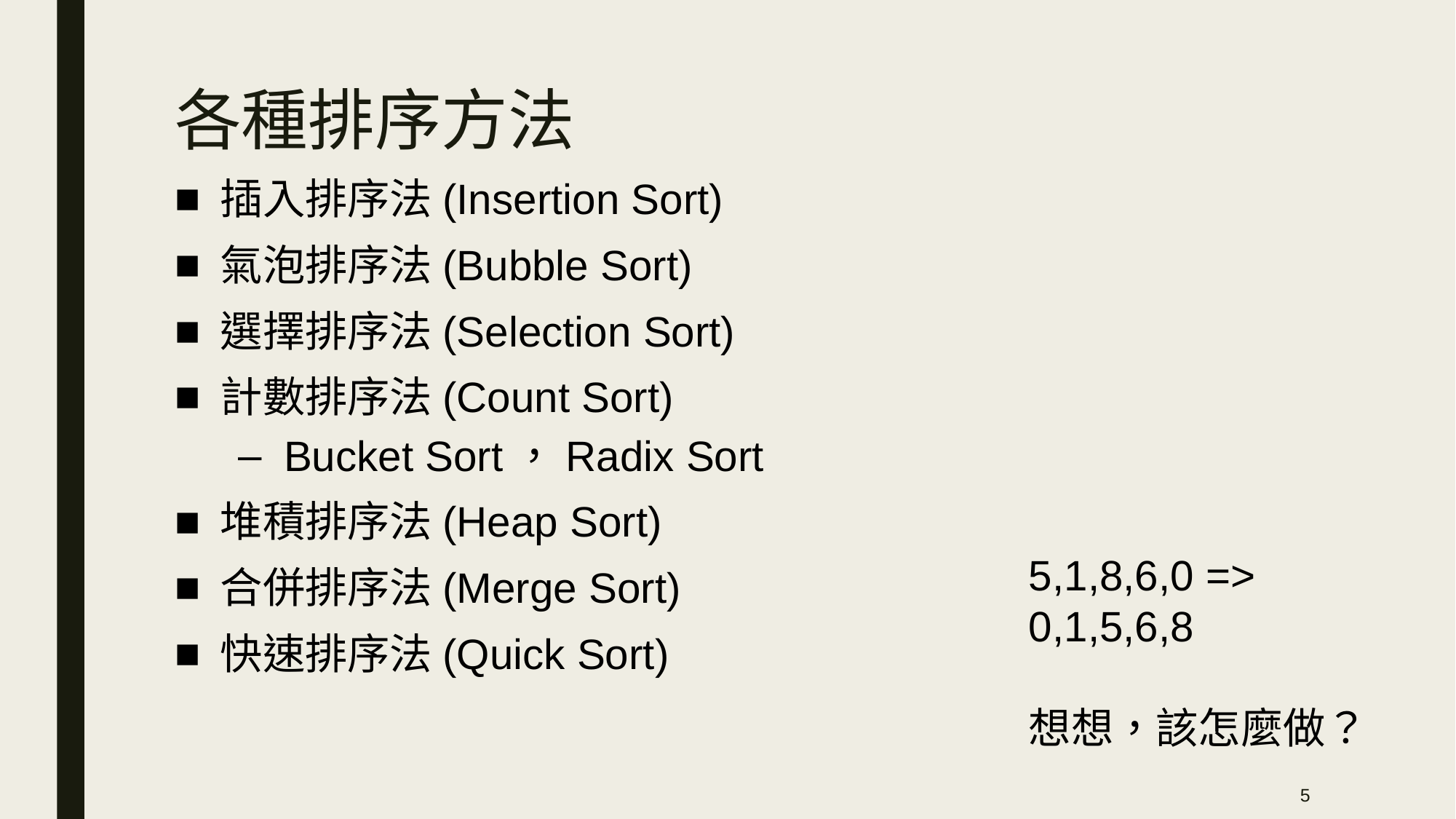

# 各種排序方法
插入排序法(Insertion Sort)
氣泡排序法(Bubble Sort)
選擇排序法(Selection Sort)
計數排序法(Count Sort)
Bucket Sort，Radix Sort
堆積排序法(Heap Sort)
合併排序法(Merge Sort)
快速排序法(Quick Sort)
5,1,8,6,0 => 0,1,5,6,8

想想，該怎麼做？
5